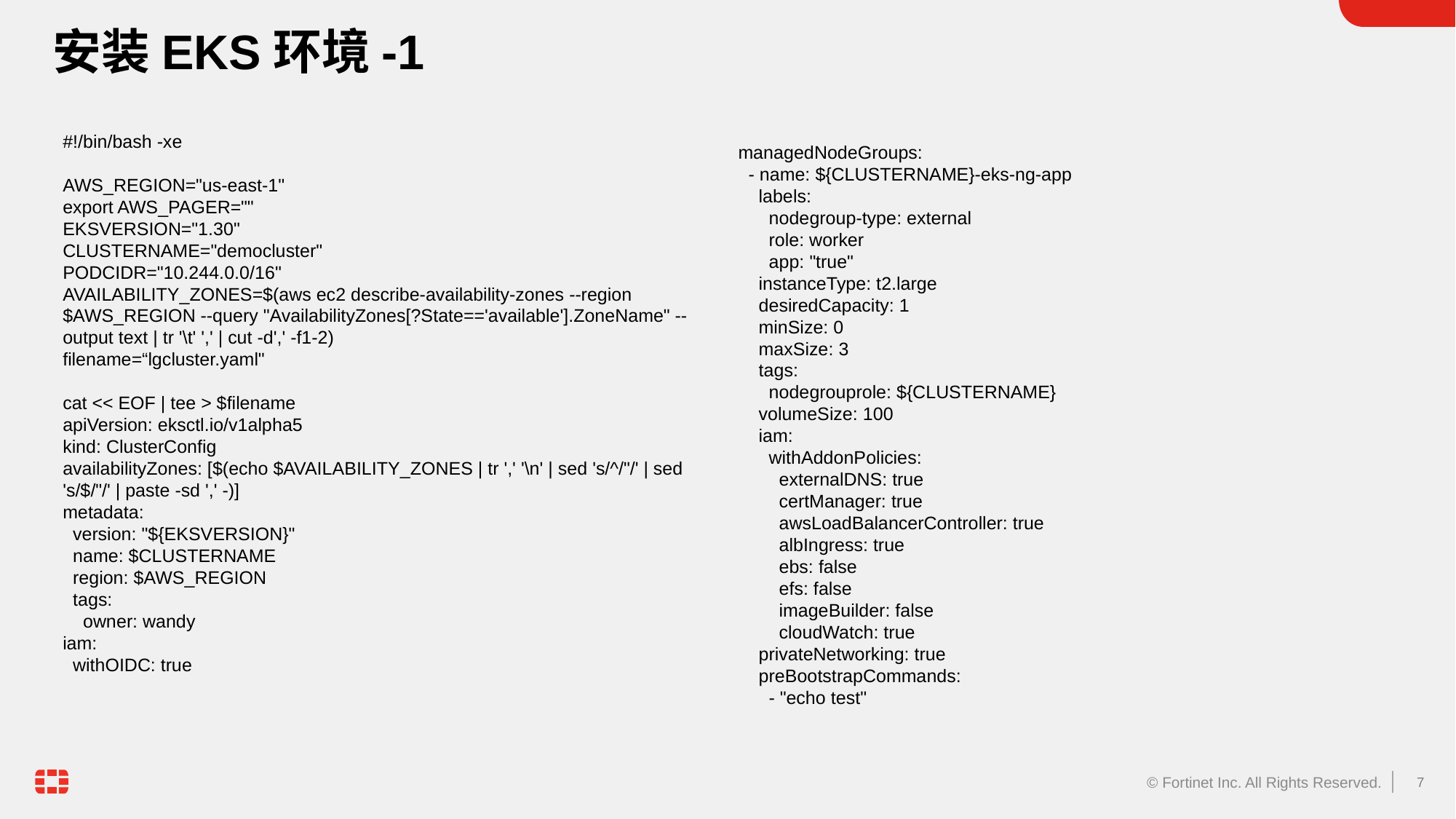

# 安装EKS环境-1
#!/bin/bash -xe

AWS_REGION="us-east-1"
export AWS_PAGER=""
EKSVERSION="1.30"
CLUSTERNAME="democluster"
PODCIDR="10.244.0.0/16"
AVAILABILITY_ZONES=$(aws ec2 describe-availability-zones --region $AWS_REGION --query "AvailabilityZones[?State=='available'].ZoneName" --output text | tr '\t' ',' | cut -d',' -f1-2)
filename=“lgcluster.yaml"

cat << EOF | tee > $filename
apiVersion: eksctl.io/v1alpha5
kind: ClusterConfig
availabilityZones: [$(echo $AVAILABILITY_ZONES | tr ',' '\n' | sed 's/^/"/' | sed 's/$/"/' | paste -sd ',' -)]
metadata:
  version: "${EKSVERSION}"
  name: $CLUSTERNAME
  region: $AWS_REGION
  tags:
    owner: wandy
iam:
  withOIDC: true

managedNodeGroups:
  - name: ${CLUSTERNAME}-eks-ng-app
    labels:
      nodegroup-type: external
      role: worker
      app: "true"
    instanceType: t2.large
    desiredCapacity: 1
    minSize: 0
    maxSize: 3
    tags:
      nodegrouprole: ${CLUSTERNAME}
    volumeSize: 100
    iam:
      withAddonPolicies:
        externalDNS: true
        certManager: true
        awsLoadBalancerController: true
        albIngress: true
        ebs: false
        efs: false
        imageBuilder: false
        cloudWatch: true
    privateNetworking: true
    preBootstrapCommands:
      - "echo test"